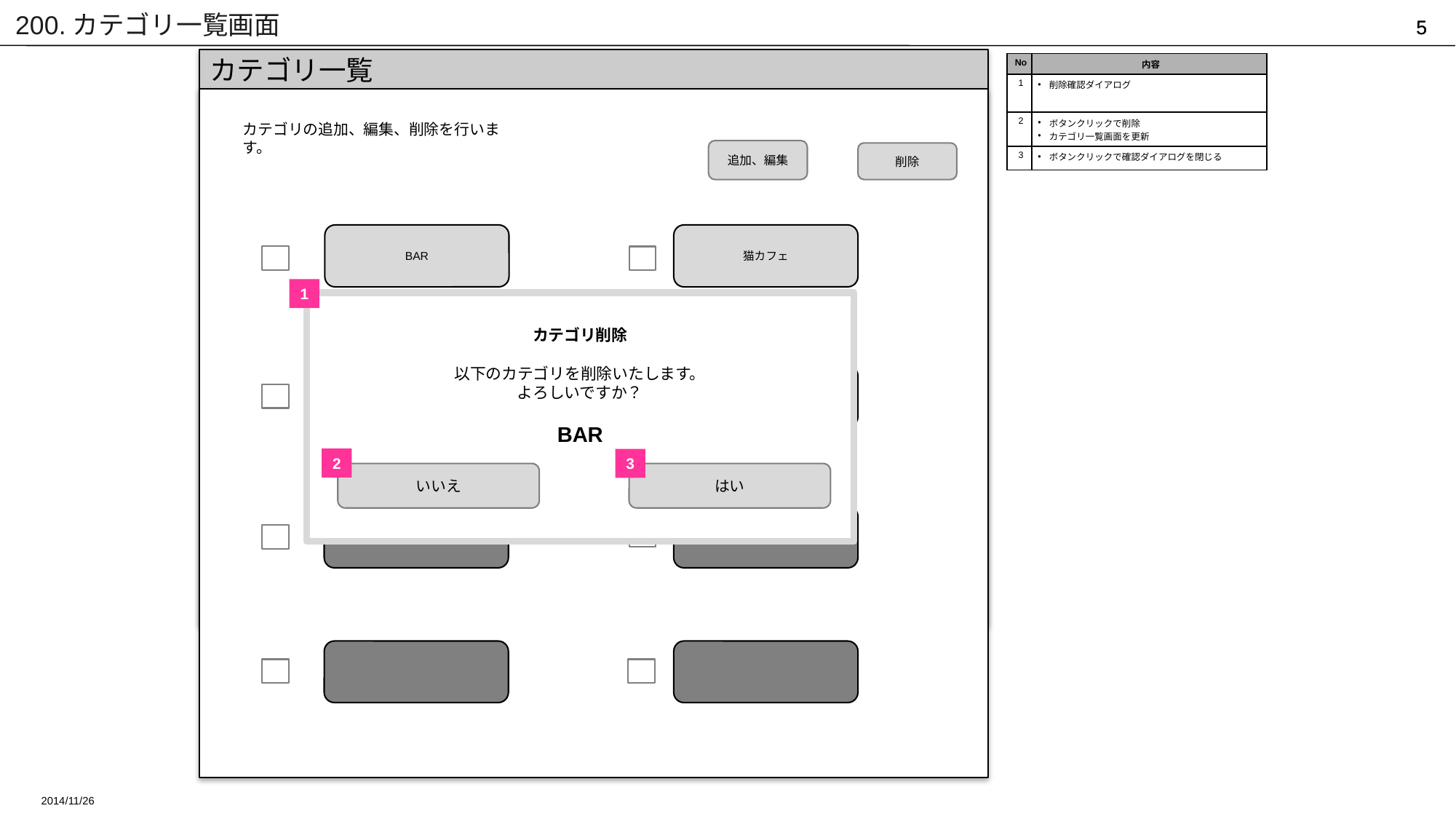

# 200.カテゴリ一覧画面
カテゴリ一覧

| No | 内容 |
| --- | --- |
| 1 | 削除確認ダイアログ |
| 2 | ボタンクリックで削除 カテゴリ一覧画面を更新 |
| 3 | ボタンクリックで確認ダイアログを閉じる |

カテゴリの追加、編集、削除を行います。
追加、編集
削除
猫カフェ
BAR

1

カテゴリ削除

以下のカテゴリを削除いたします。
よろしいですか？

BAR

2
3
いいえ
はい

2014/11/26